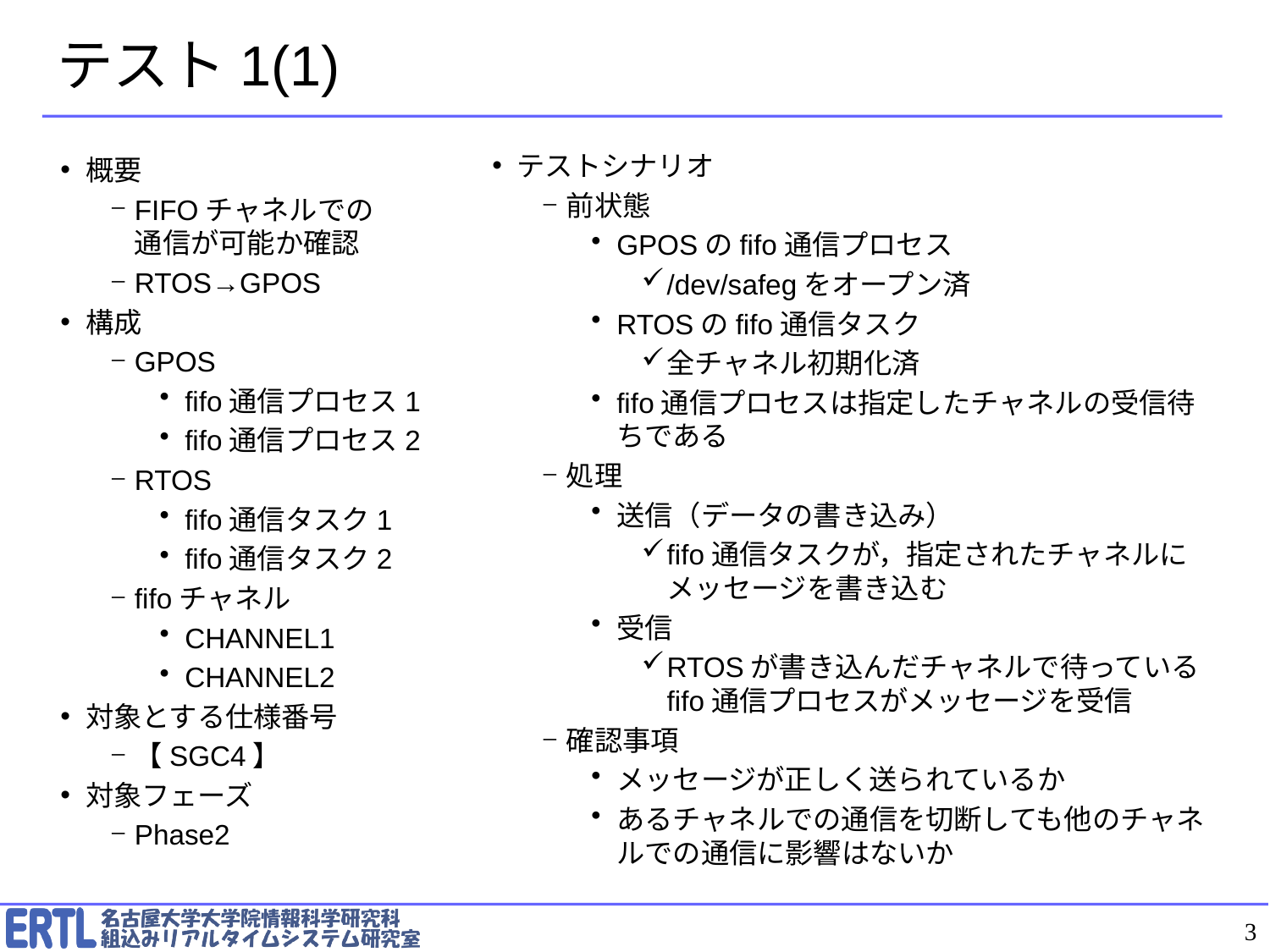

# テスト1(1)
テストシナリオ
前状態
GPOSのfifo通信プロセス
/dev/safegをオープン済
RTOSのfifo通信タスク
全チャネル初期化済
fifo通信プロセスは指定したチャネルの受信待ちである
処理
送信（データの書き込み）
fifo通信タスクが，指定されたチャネルに
メッセージを書き込む
受信
RTOSが書き込んだチャネルで待っている
fifo通信プロセスがメッセージを受信
確認事項
メッセージが正しく送られているか
あるチャネルでの通信を切断しても他のチャネルでの通信に影響はないか
概要
FIFOチャネルでの
通信が可能か確認
RTOS→GPOS
構成
GPOS
fifo通信プロセス1
fifo通信プロセス2
RTOS
fifo通信タスク1
fifo通信タスク2
fifoチャネル
CHANNEL1
CHANNEL2
対象とする仕様番号
【SGC4】
対象フェーズ
Phase2
3